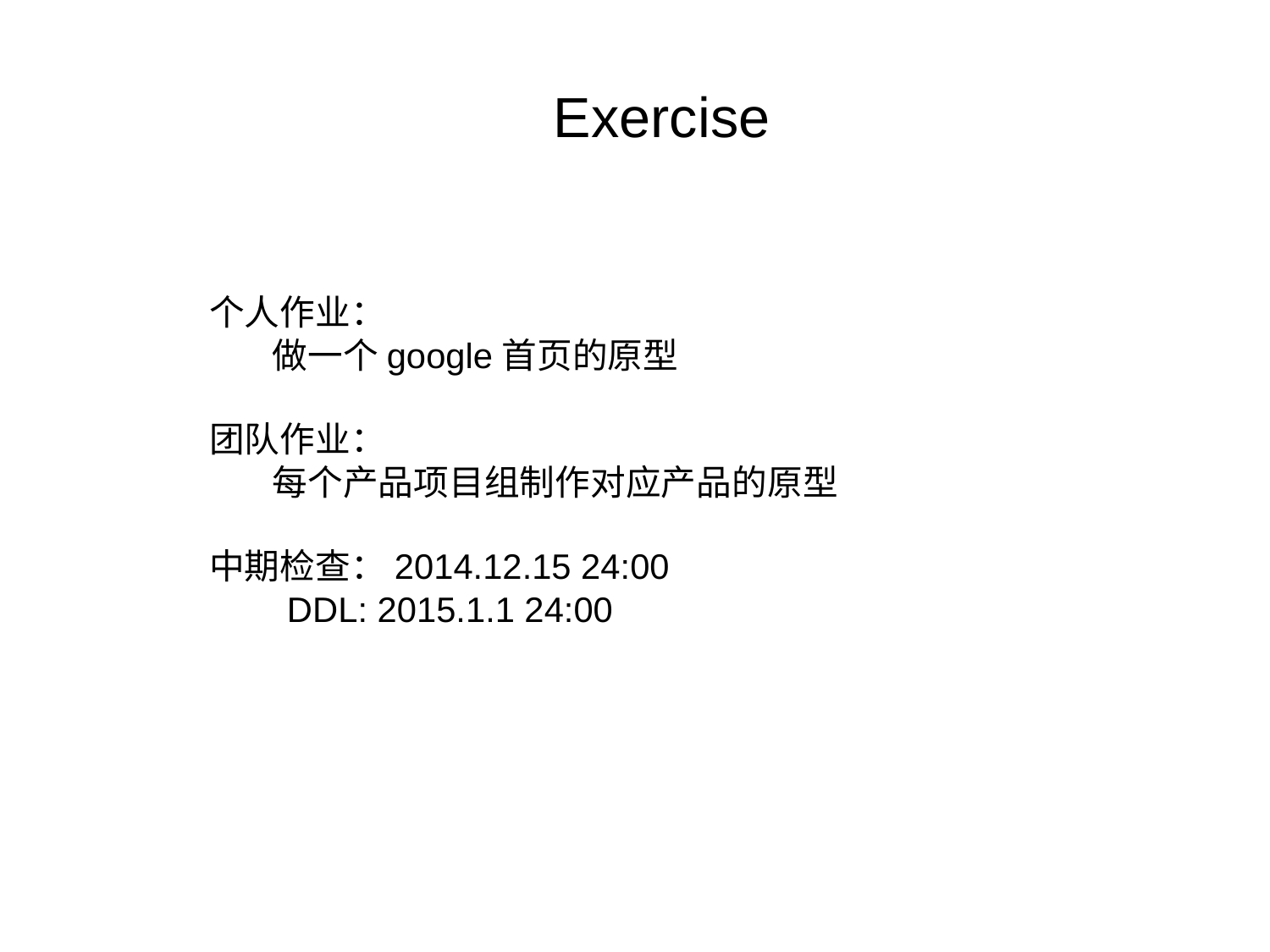

Exercise
个人作业：
       做一个google首页的原型

团队作业：
       每个产品项目组制作对应产品的原型

中期检查：2014.12.15 24:00
        DDL: 2015.1.1 24:00